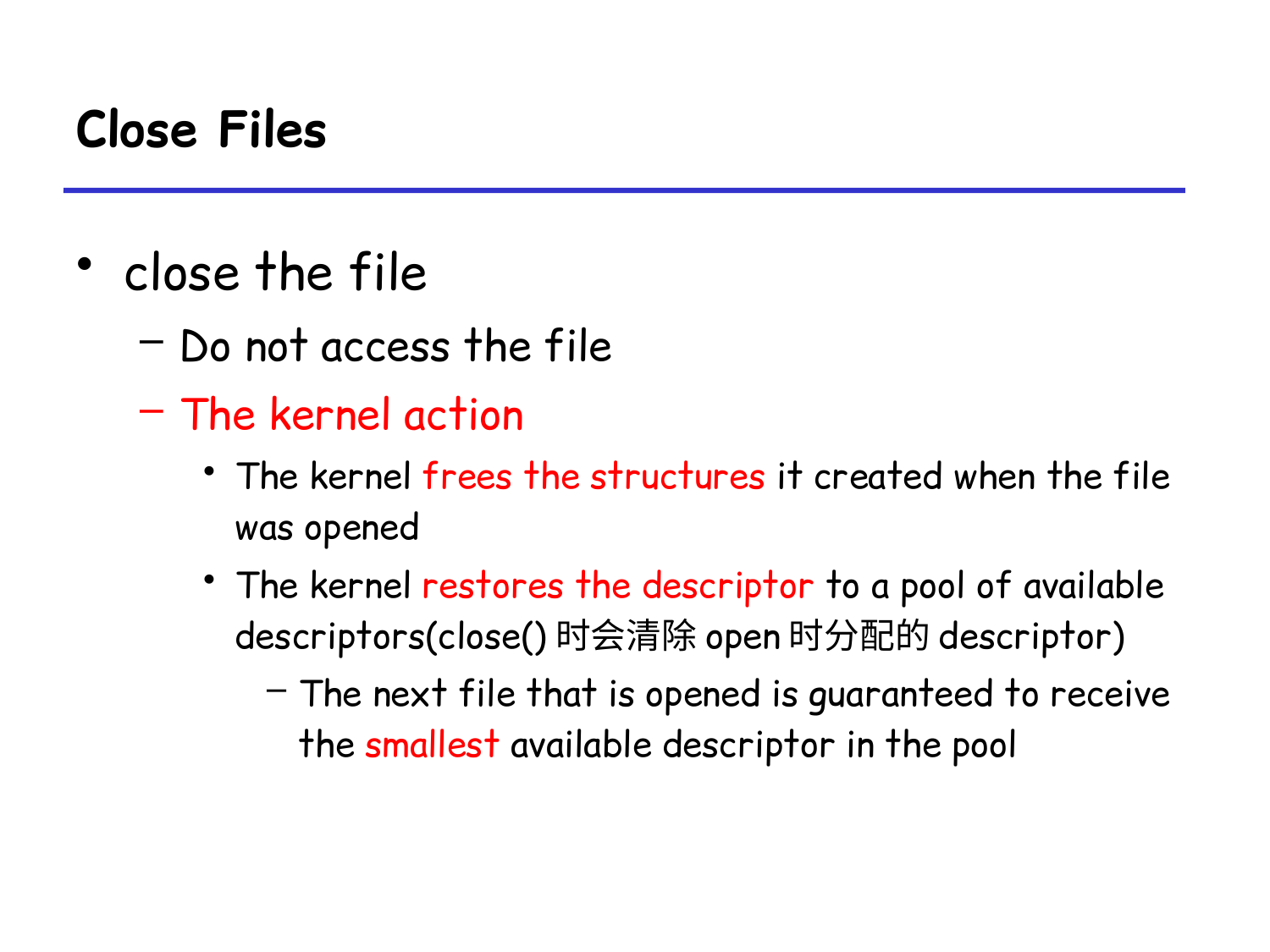

# Close Files
close the file
Do not access the file
The kernel action
The kernel frees the structures it created when the file was opened
The kernel restores the descriptor to a pool of available descriptors(close()时会清除open时分配的descriptor)
The next file that is opened is guaranteed to receive the smallest available descriptor in the pool
20